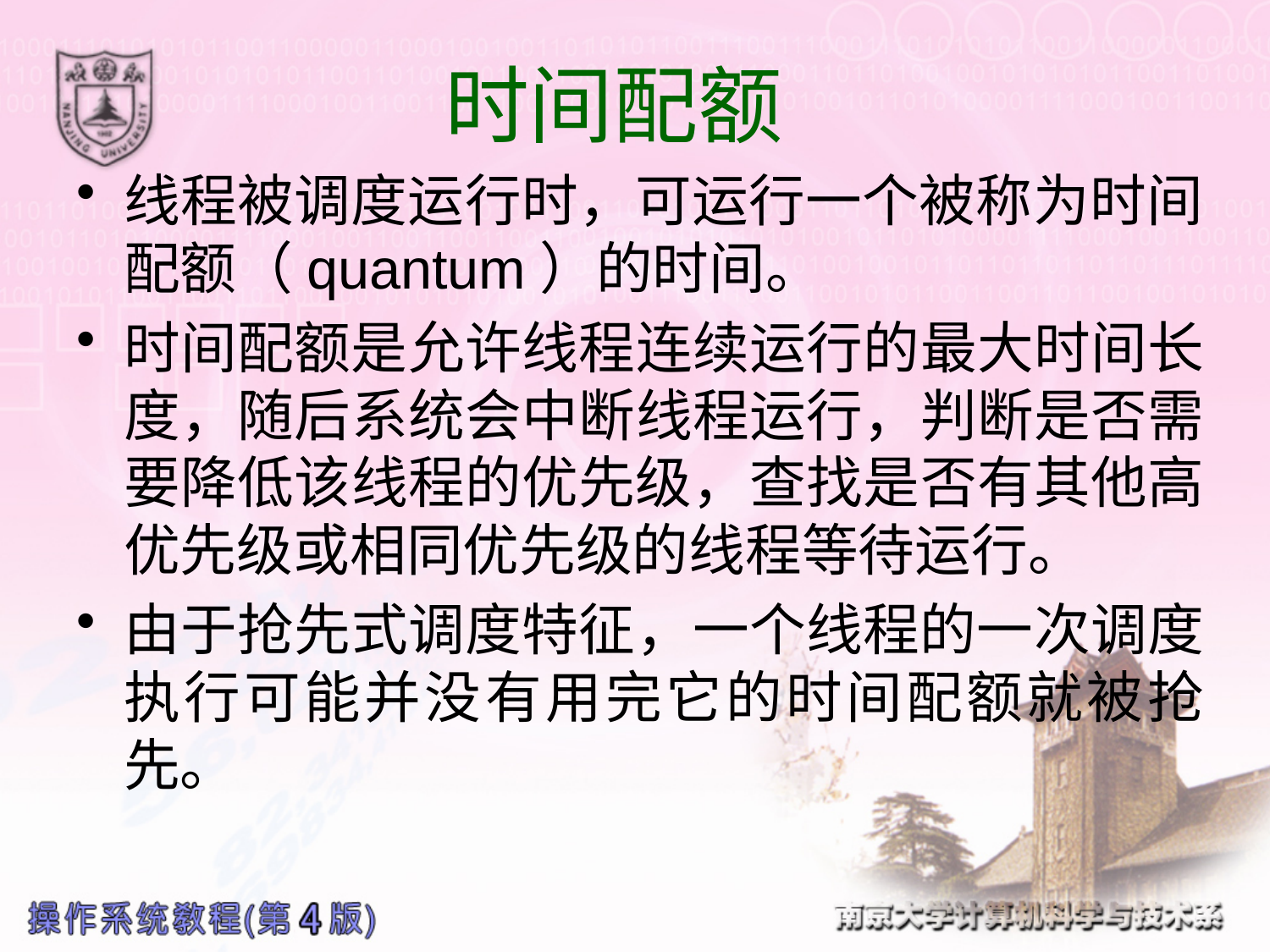

# 时间配额
线程被调度运行时，可运行一个被称为时间配额（quantum）的时间。
时间配额是允许线程连续运行的最大时间长度，随后系统会中断线程运行，判断是否需要降低该线程的优先级，查找是否有其他高优先级或相同优先级的线程等待运行。
由于抢先式调度特征，一个线程的一次调度执行可能并没有用完它的时间配额就被抢先。